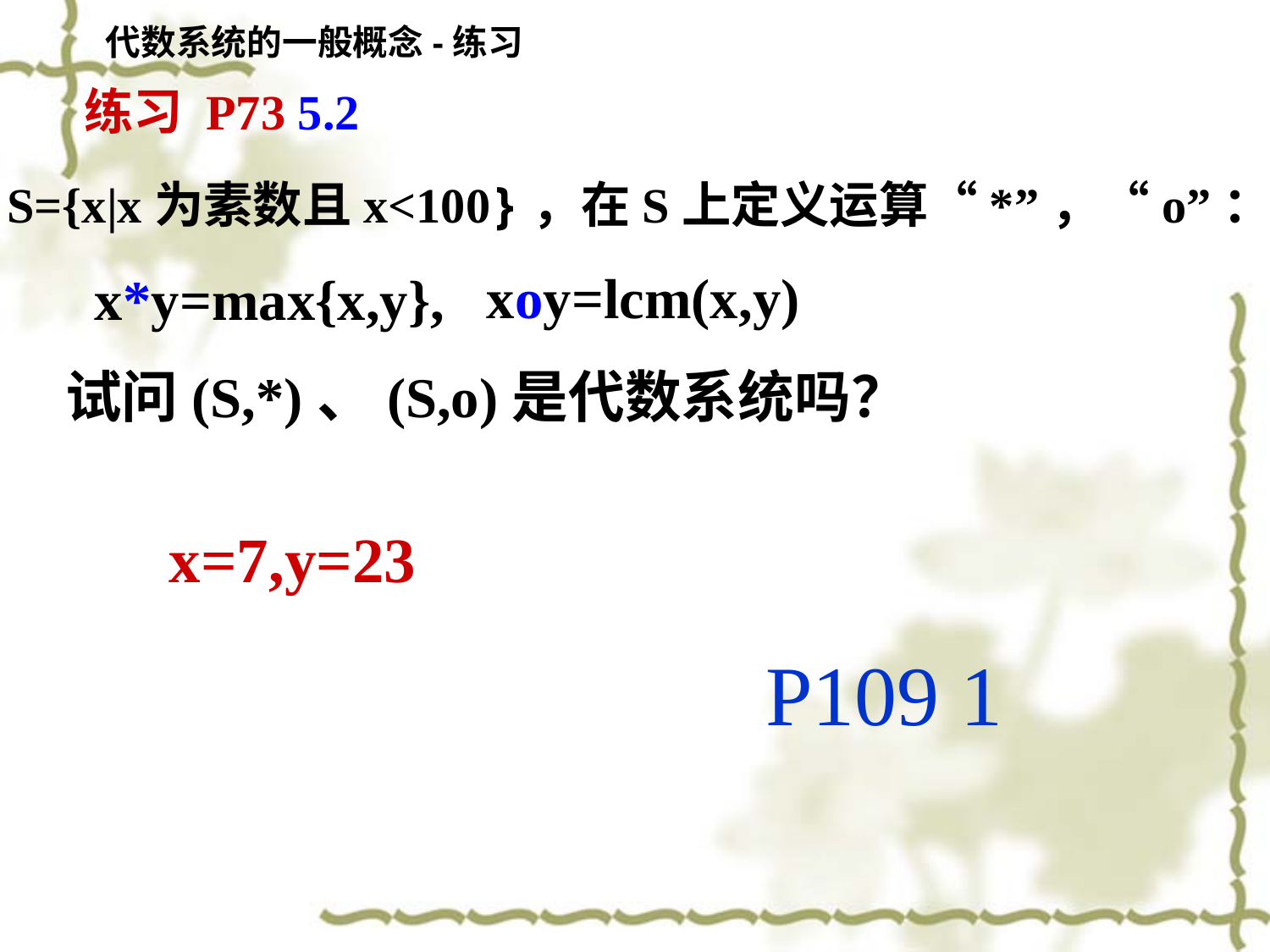

代数系统的一般概念-练习
练习 P73 5.2
S={x|x为素数且x<100}，在S上定义运算“*”，“o”：
xoy=lcm(x,y)
x*y=max{x,y},
试问(S,*)、(S,o)是代数系统吗？
x=7,y=23
P109 1